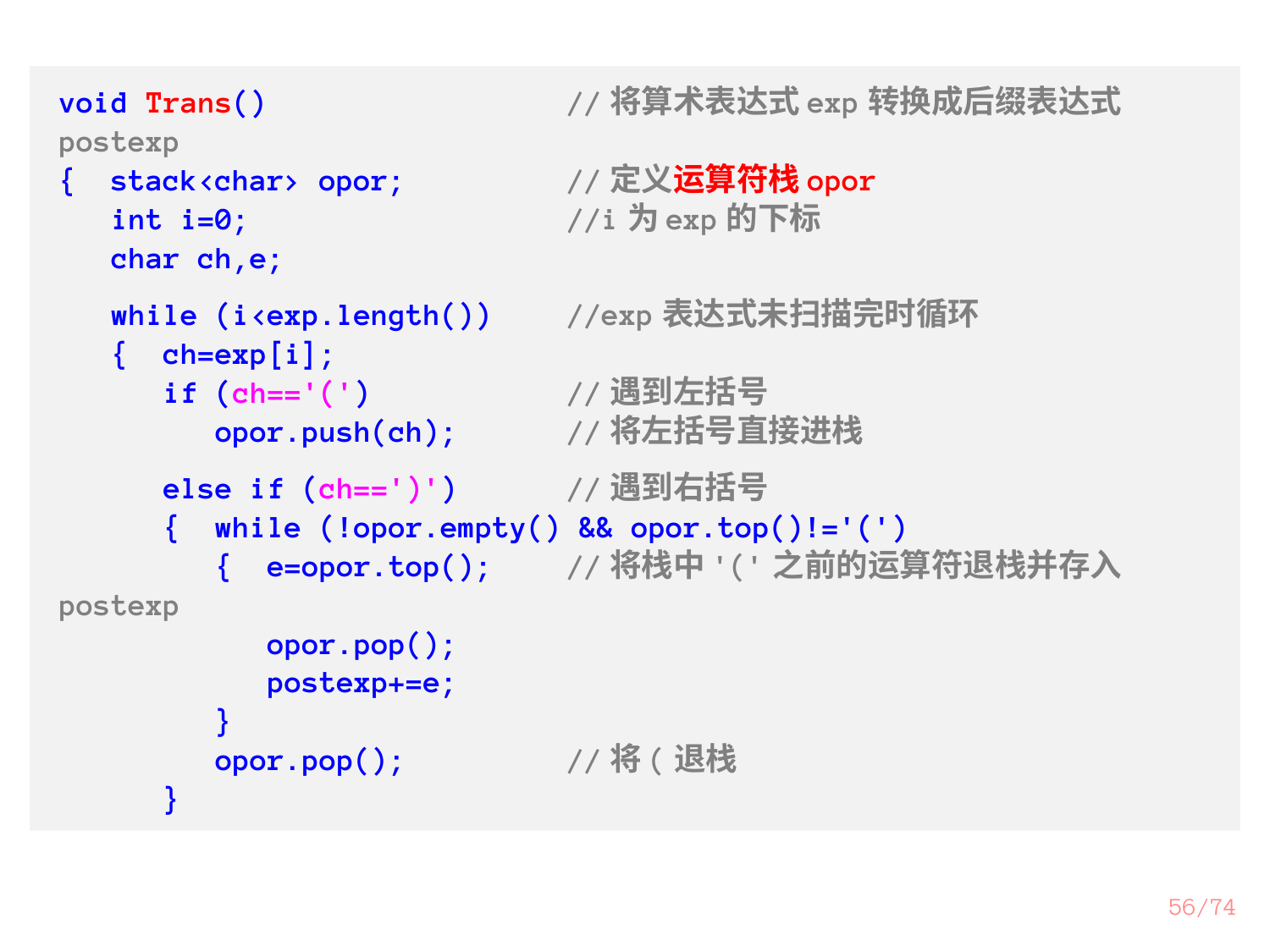

void Trans()			//将算术表达式exp转换成后缀表达式postexp
{  stack<char> opor;		//定义运算符栈opor
   int i=0;			//i为exp的下标
   char ch,e;
   while (i<exp.length())	//exp表达式未扫描完时循环
   {  ch=exp[i];
      if (ch=='(')		//遇到左括号
         opor.push(ch);	//将左括号直接进栈
      else if (ch==')')	//遇到右括号
      {  while (!opor.empty() && opor.top()!='(')
         {  e=opor.top();	//将栈中'('之前的运算符退栈并存入postexp
            opor.pop();
            postexp+=e;
         }
         opor.pop();		//将(退栈
      }
56/74